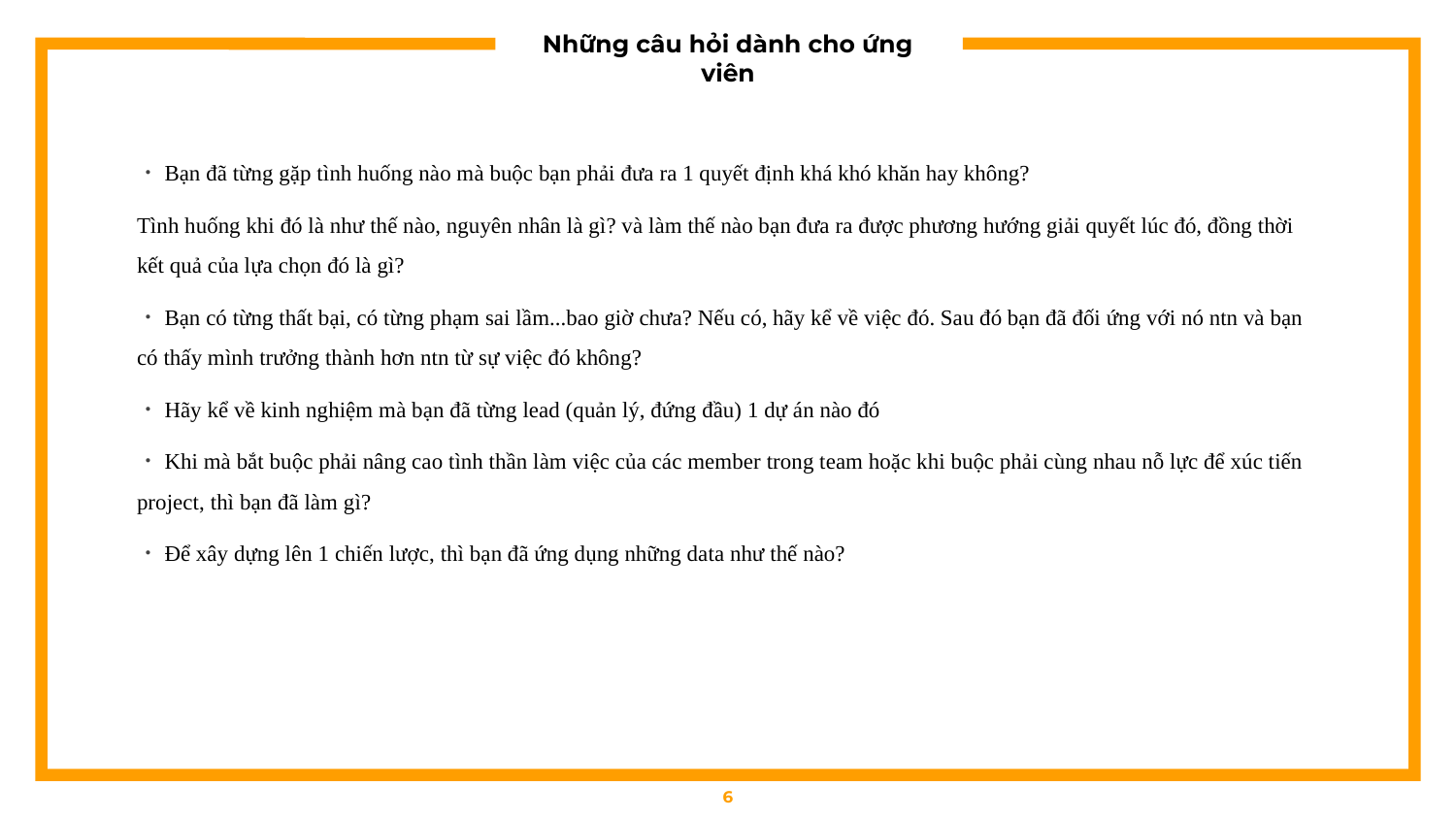

# Những câu hỏi dành cho ứng viên
・Bạn đã từng gặp tình huống nào mà buộc bạn phải đưa ra 1 quyết định khá khó khăn hay không?
Tình huống khi đó là như thế nào, nguyên nhân là gì? và làm thế nào bạn đưa ra được phương hướng giải quyết lúc đó, đồng thời kết quả của lựa chọn đó là gì?
・Bạn có từng thất bại, có từng phạm sai lầm...bao giờ chưa? Nếu có, hãy kể về việc đó. Sau đó bạn đã đối ứng với nó ntn và bạn có thấy mình trưởng thành hơn ntn từ sự việc đó không?
・Hãy kể về kinh nghiệm mà bạn đã từng lead (quản lý, đứng đầu) 1 dự án nào đó
・Khi mà bắt buộc phải nâng cao tình thần làm việc của các member trong team hoặc khi buộc phải cùng nhau nỗ lực để xúc tiến project, thì bạn đã làm gì?
・Để xây dựng lên 1 chiến lược, thì bạn đã ứng dụng những data như thế nào?
6